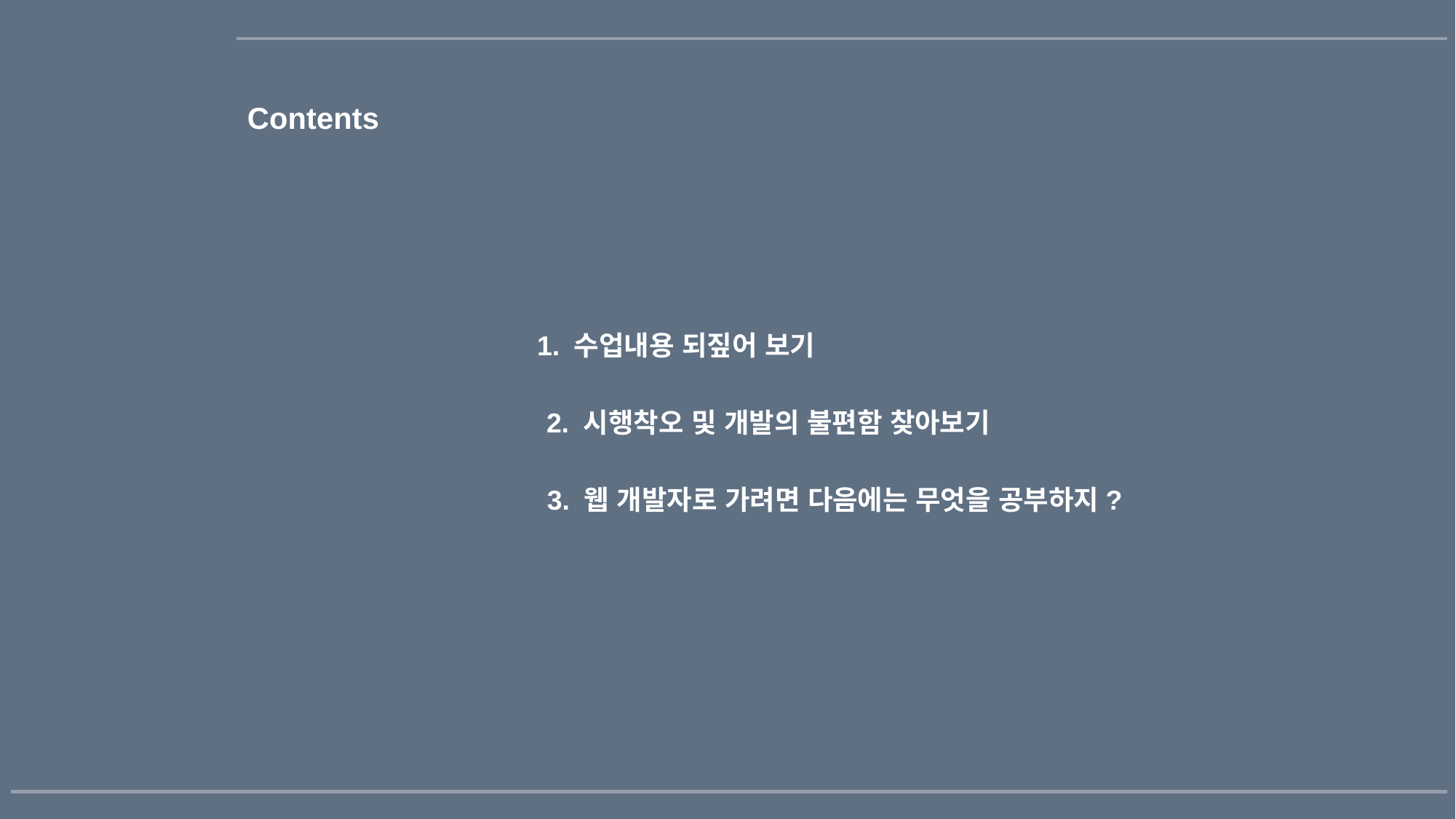

# Contents
1. 수업내용 되짚어 보기
2. 시행착오 및 개발의 불편함 찾아보기
3. 웹 개발자로 가려면 다음에는 무엇을 공부하지?